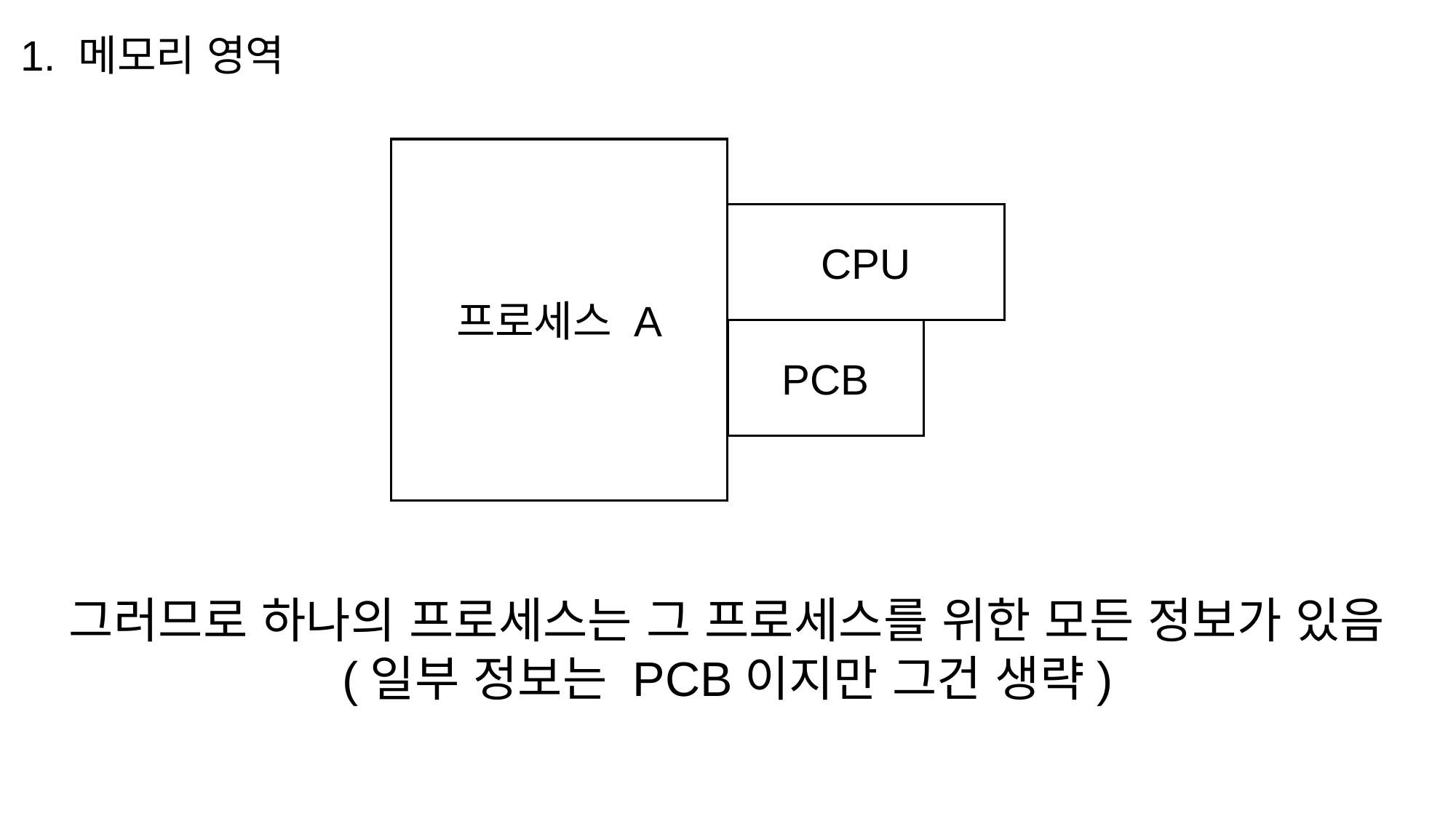

1. 메모리 영역
프로세스 A
CPU
PCB
그러므로 하나의 프로세스는 그 프로세스를 위한 모든 정보가 있음
(일부 정보는 PCB이지만 그건 생략)